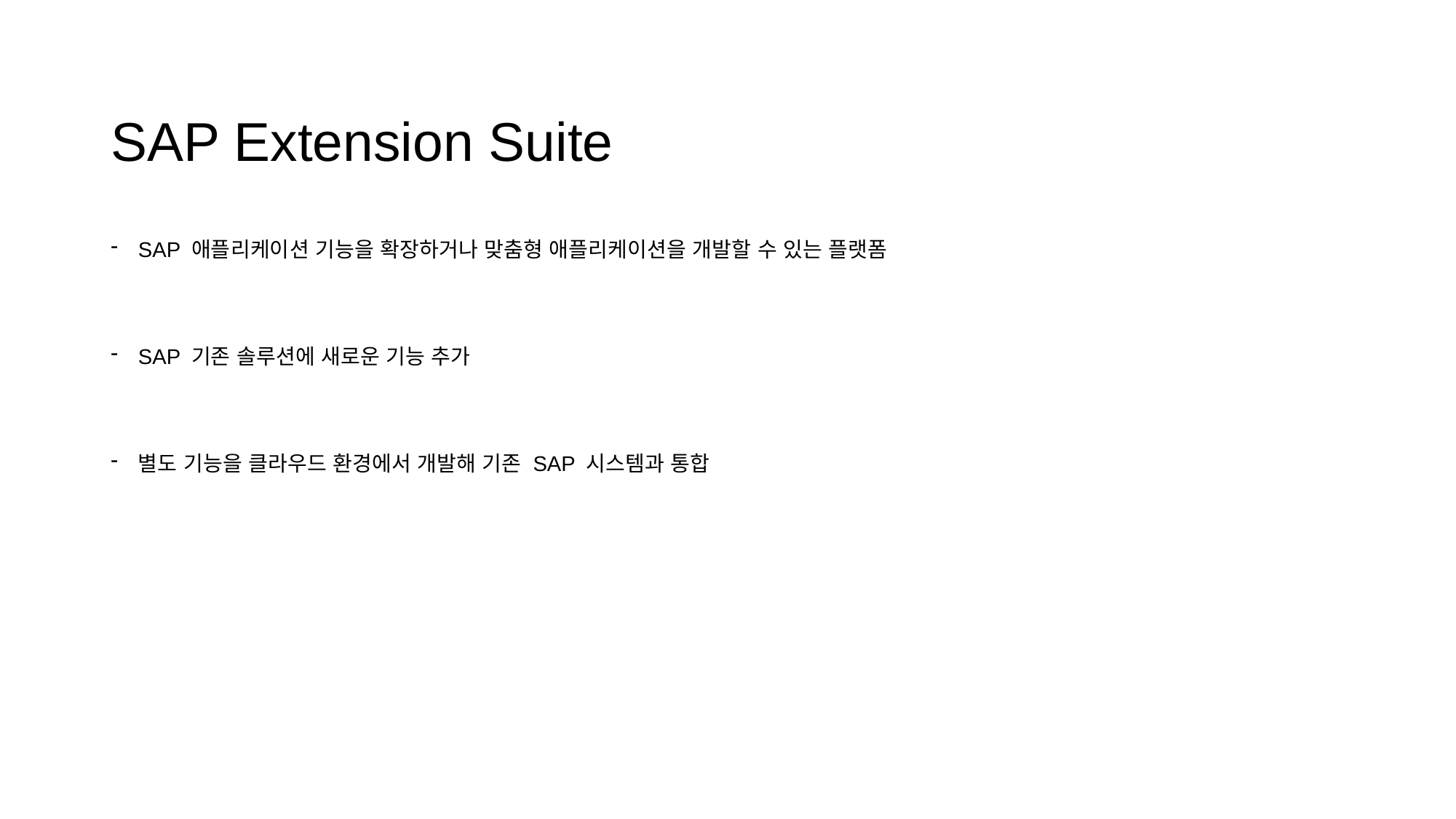

# SAP Extension Suite
SAP 애플리케이션 기능을 확장하거나 맞춤형 애플리케이션을 개발할 수 있는 플랫폼

SAP 기존 솔루션에 새로운 기능 추가

별도 기능을 클라우드 환경에서 개발해 기존 SAP 시스템과 통합